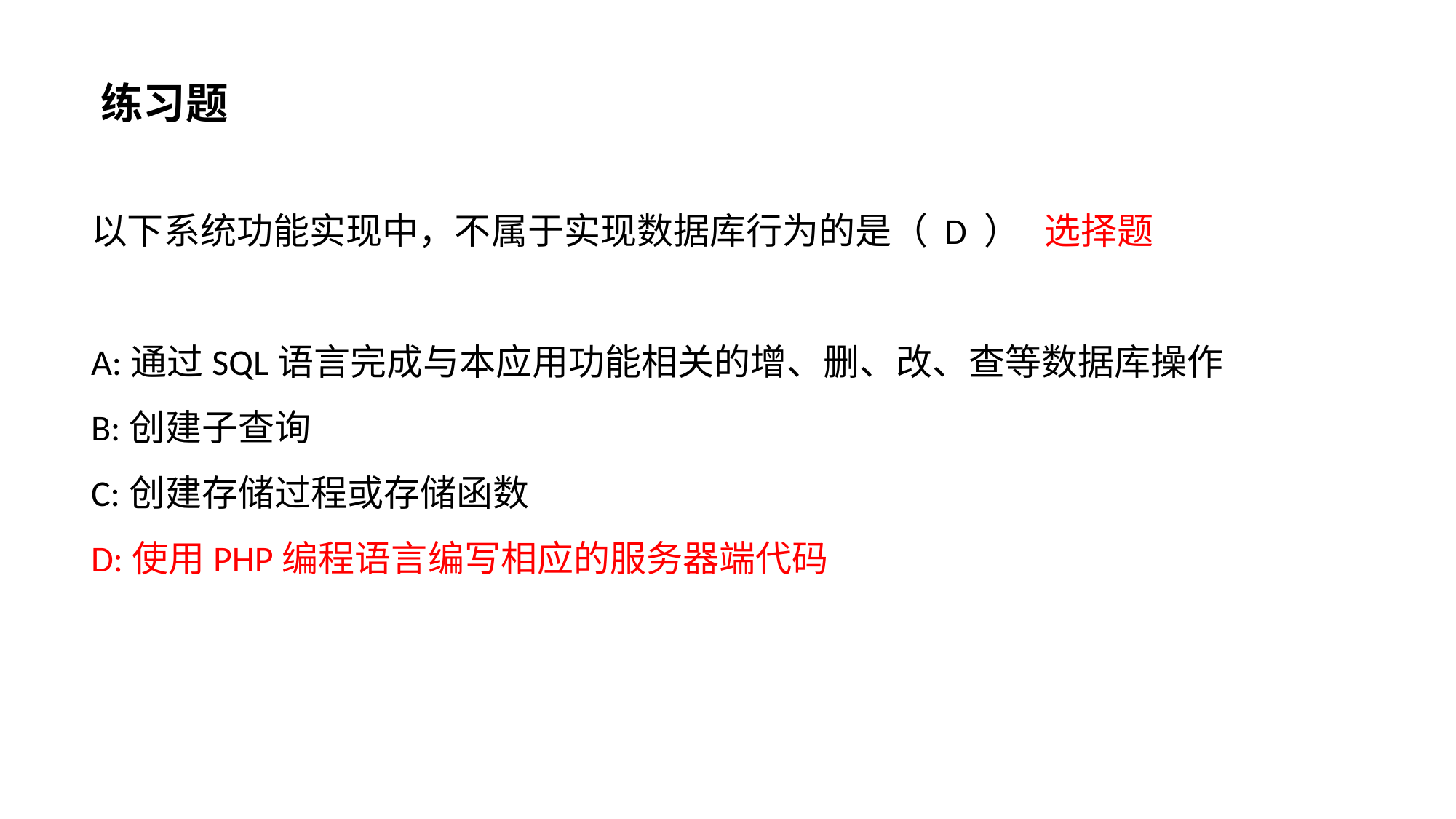

练习题
以下系统功能实现中，不属于实现数据库行为的是（ D ）   选择题

A:通过SQL语言完成与本应用功能相关的增、删、改、查等数据库操作
B:创建子查询
C:创建存储过程或存储函数
D:​使用PHP编程语言编写相应的服务器端代码